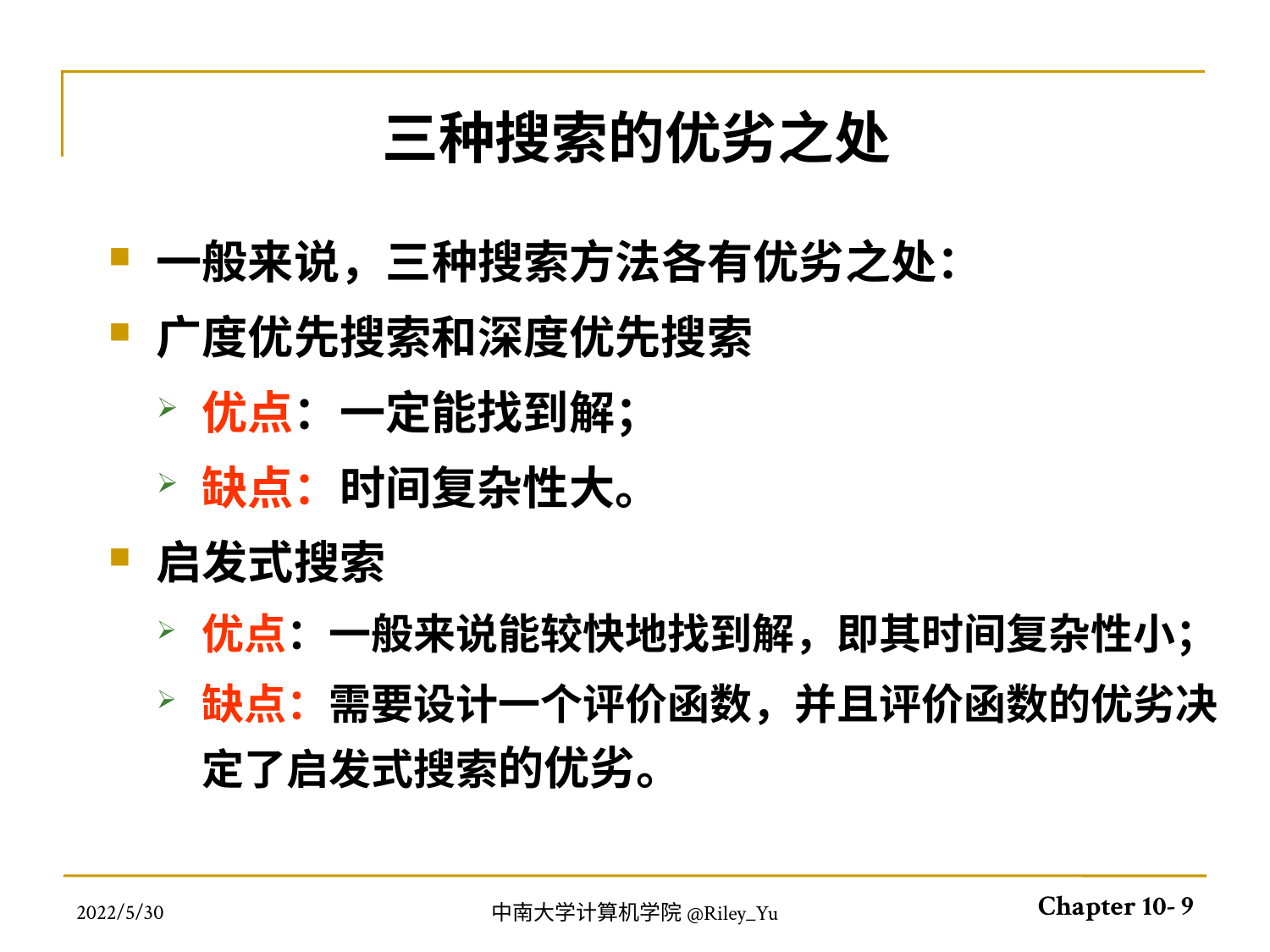

# 三种搜索的优劣之处
一般来说，三种搜索方法各有优劣之处：
广度优先搜索和深度优先搜索
优点：一定能找到解；
缺点：时间复杂性大。
启发式搜索
优点：一般来说能较快地找到解，即其时间复杂性小；
缺点：需要设计一个评价函数，并且评价函数的优劣决定了启发式搜索的优劣。
2022/5/30
Chapter 10- 9
中南大学计算机学院@Riley_Yu